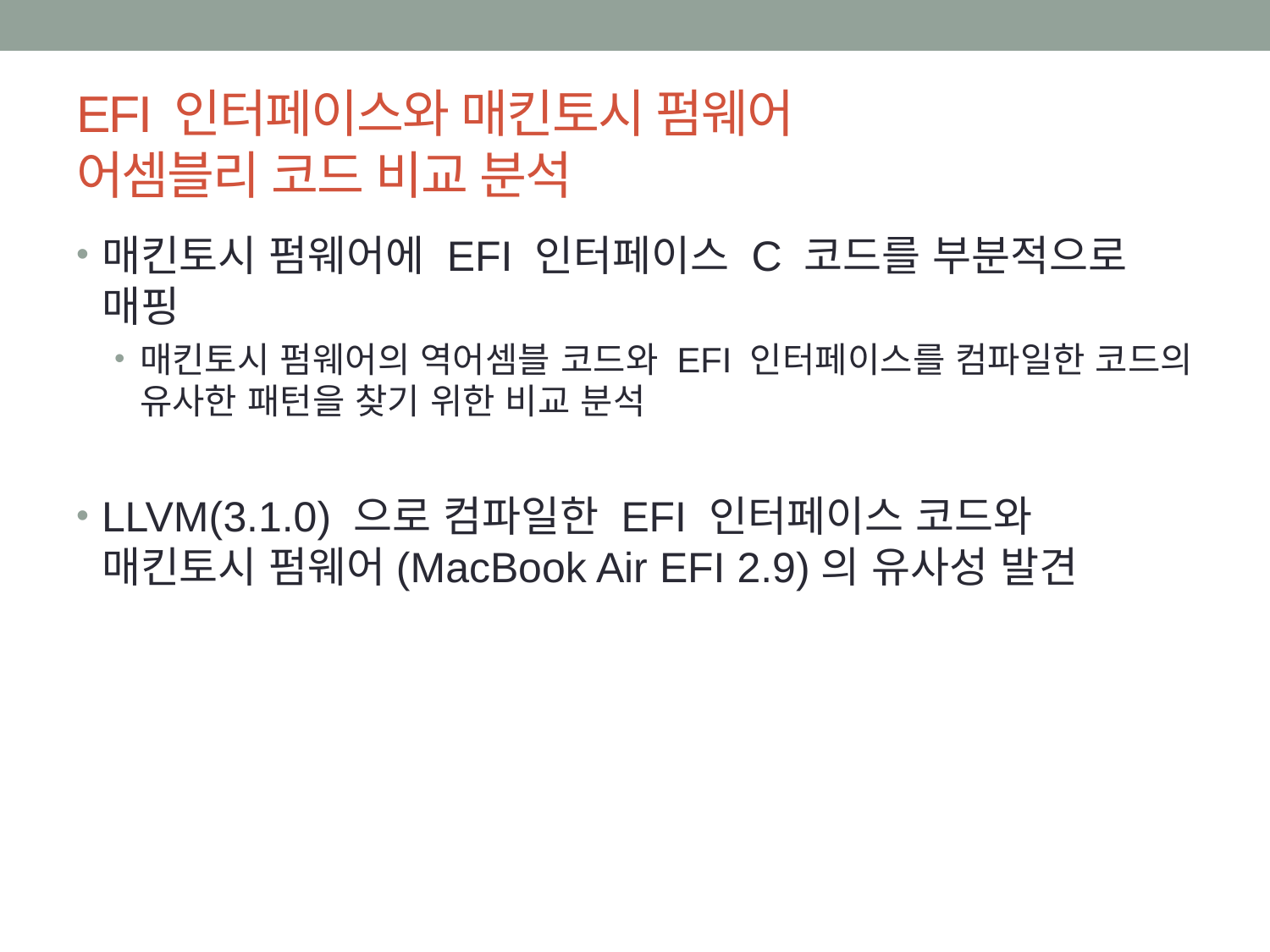

# EFI 인터페이스와 매킨토시 펌웨어 어셈블리 코드 비교 분석
매킨토시 펌웨어에 EFI 인터페이스 C 코드를 부분적으로 매핑
매킨토시 펌웨어의 역어셈블 코드와 EFI 인터페이스를 컴파일한 코드의 유사한 패턴을 찾기 위한 비교 분석

LLVM(3.1.0) 으로 컴파일한 EFI 인터페이스 코드와 매킨토시 펌웨어(MacBook Air EFI 2.9)의 유사성 발견